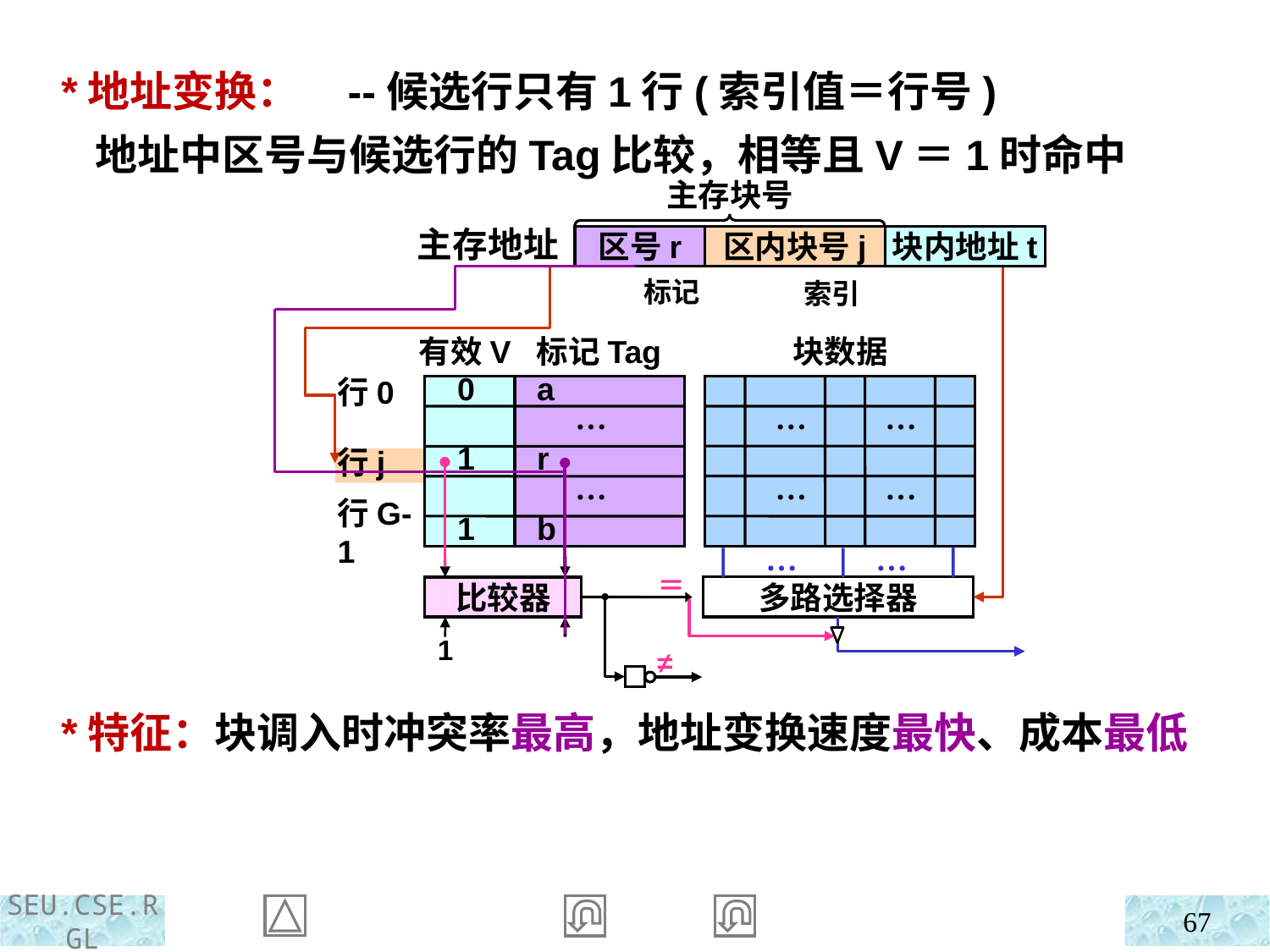

*地址变换：    --候选行只有1行(索引值＝行号)
     地址中区号与候选行的Tag比较，相等且V＝1时命中

主存块号
主存地址
区号r
区内块号j
块内地址t
索引

标记

＝
比较器

1
≠

…
…

多路选择器

有效V  标记Tag
块数据
行0

0       a

…
…
…

1       r

行j

…
…
…

1       b

行G-1
  *特征：块调入时冲突率最高，地址变换速度最快、成本最低

67